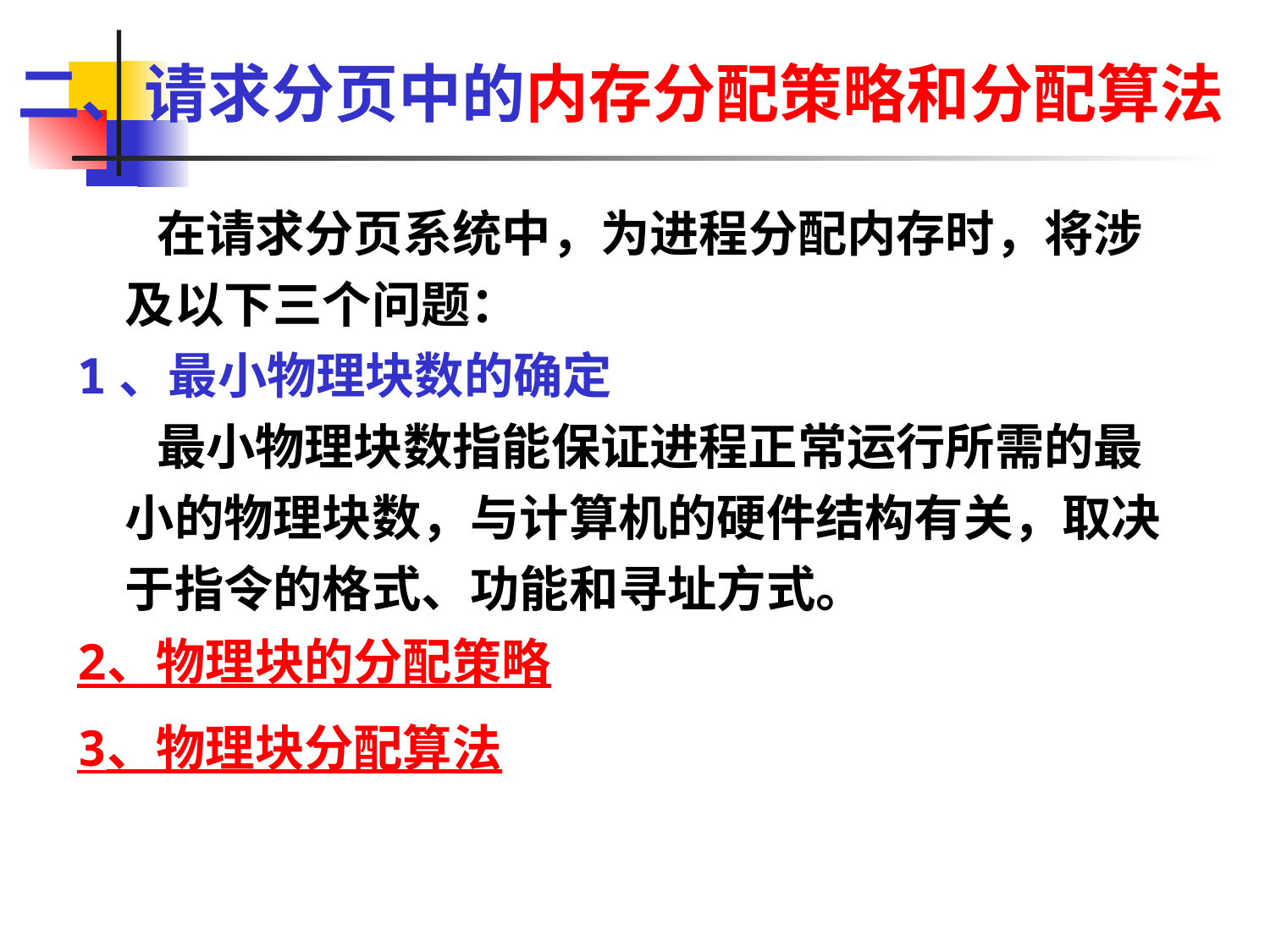

# 二、请求分页中的内存分配策略和分配算法
      在请求分页系统中，为进程分配内存时，将涉及以下三个问题：
1、最小物理块数的确定
      最小物理块数指能保证进程正常运行所需的最小的物理块数，与计算机的硬件结构有关，取决于指令的格式、功能和寻址方式。
2、物理块的分配策略
3、物理块分配算法